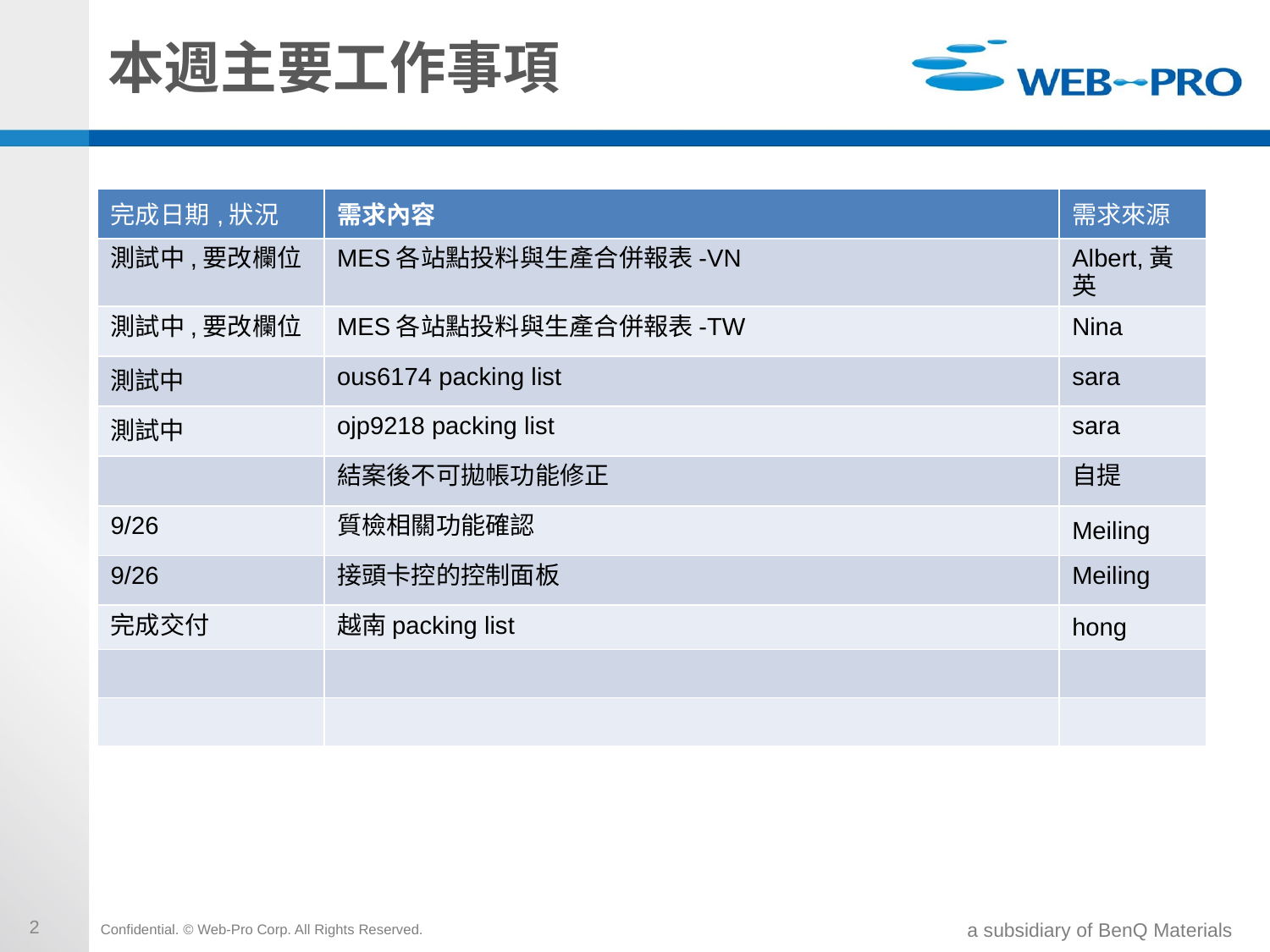

# 本週主要工作事項

| 完成日期,狀況 | 需求內容 | 需求來源 |
| --- | --- | --- |
| 測試中,要改欄位 | MES各站點投料與生產合併報表-VN | Albert,黃英 |
| 測試中,要改欄位 | MES各站點投料與生產合併報表-TW | Nina |
| 測試中 | ous6174 packing list | sara |
| 測試中 | ojp9218 packing list | sara |
|  | 結案後不可拋帳功能修正 | 自提 |
| 9/26 | 質檢相關功能確認 | Meiling |
| 9/26 | 接頭卡控的控制面板 | Meiling |
| 完成交付 | 越南packing list | hong |
|  |  |  |
|  |  |  |
2